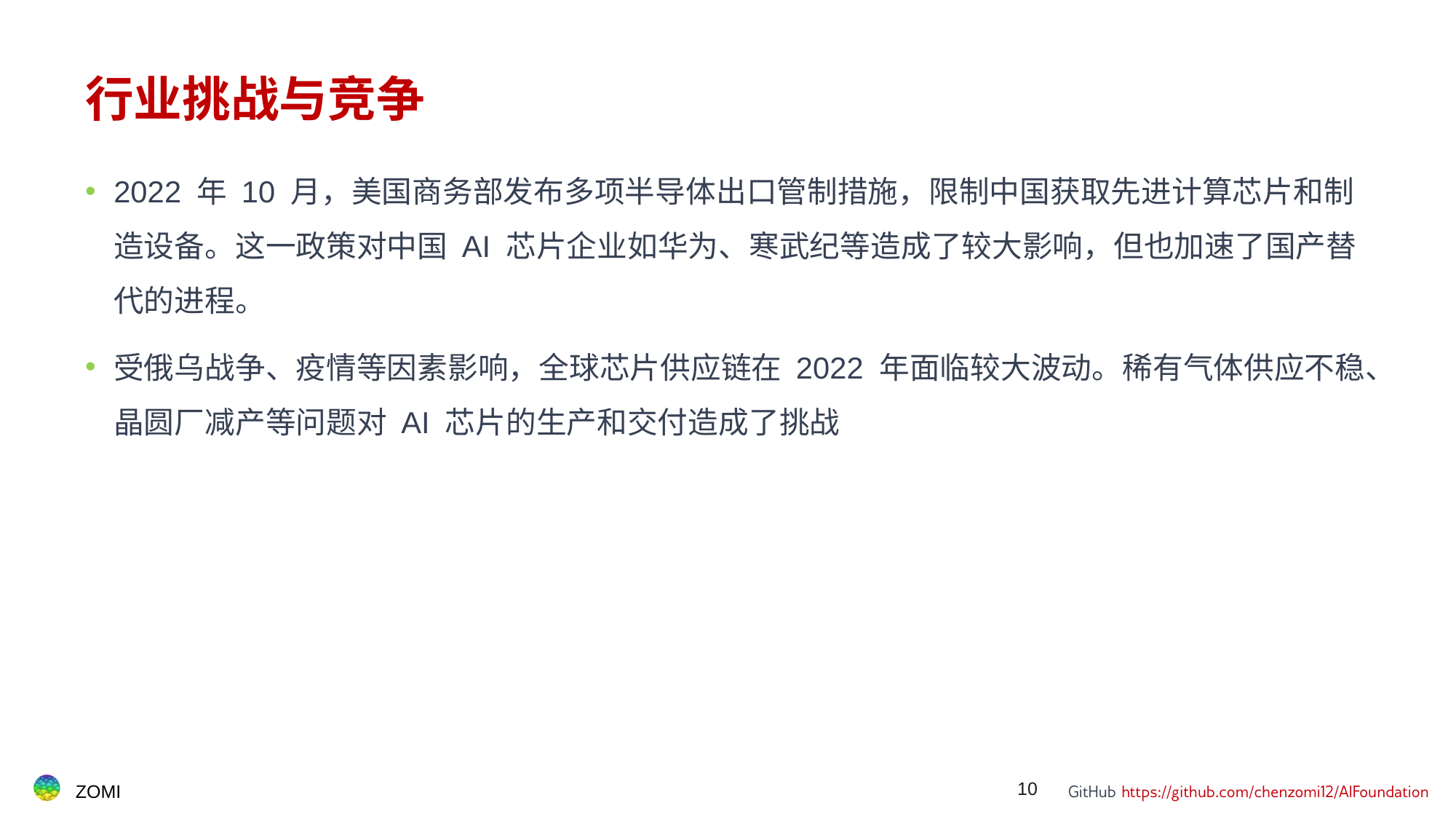

# 行业挑战与竞争
2022 年 10 月，美国商务部发布多项半导体出口管制措施，限制中国获取先进计算芯片和制造设备。这一政策对中国 AI 芯片企业如华为、寒武纪等造成了较大影响，但也加速了国产替代的进程。
受俄乌战争、疫情等因素影响，全球芯片供应链在 2022 年面临较大波动。稀有气体供应不稳、晶圆厂减产等问题对 AI 芯片的生产和交付造成了挑战